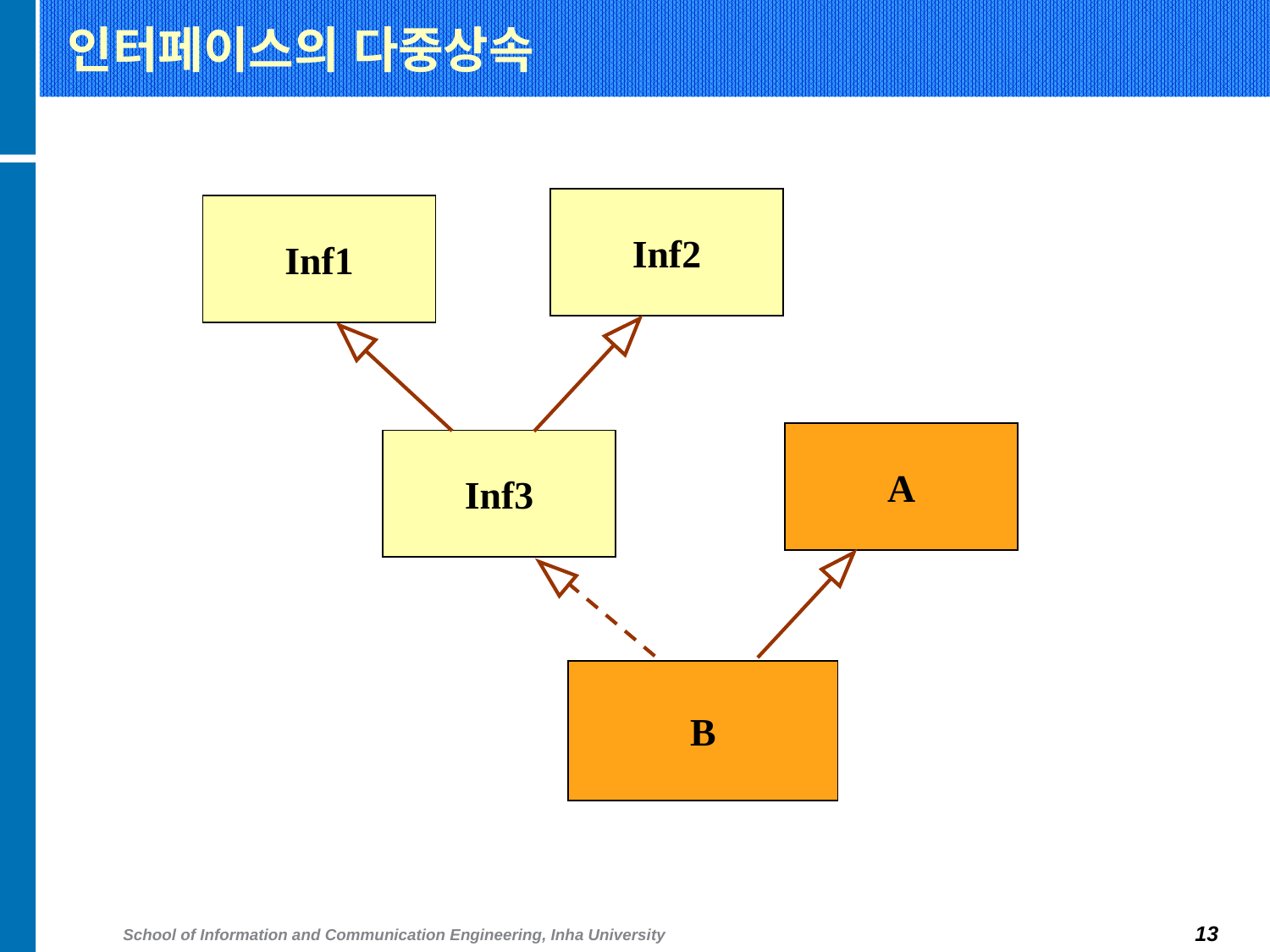

# 인터페이스의 다중상속
Inf2
Inf1

A
Inf3

B